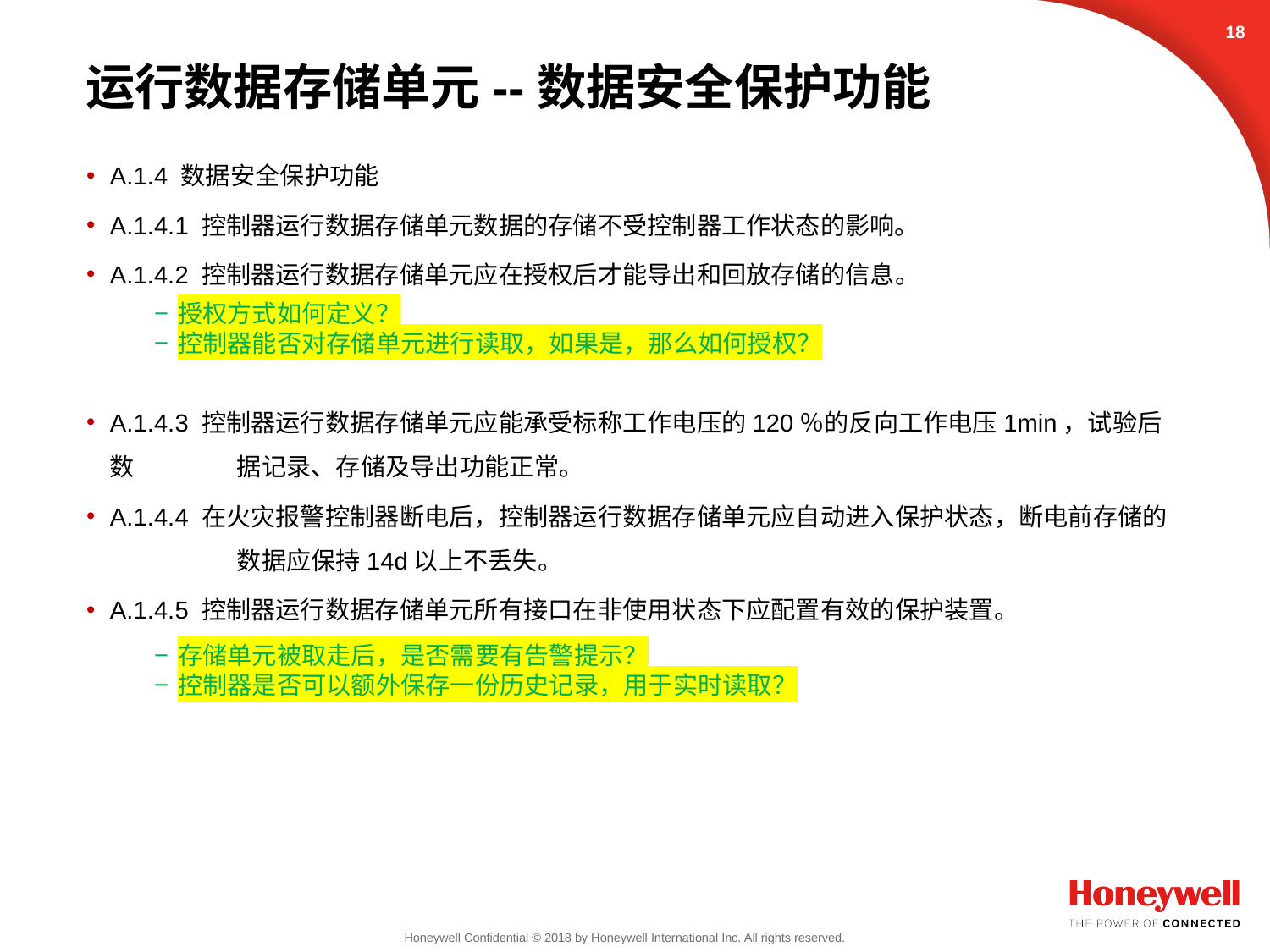

18
# 运行数据存储单元--数据安全保护功能
A.1.4 数据安全保护功能
A.1.4.1 控制器运行数据存储单元数据的存储不受控制器工作状态的影响。
A.1.4.2 控制器运行数据存储单元应在授权后才能导出和回放存储的信息。

A.1.4.3 控制器运行数据存储单元应能承受标称工作电压的120％的反向工作电压1min，试验后数	据记录、存储及导出功能正常。
A.1.4.4 在火灾报警控制器断电后，控制器运行数据存储单元应自动进入保护状态，断电前存储的	数据应保持14d以上不丢失。
A.1.4.5 控制器运行数据存储单元所有接口在非使用状态下应配置有效的保护装置。
授权方式如何定义？
控制器能否对存储单元进行读取，如果是，那么如何授权？
存储单元被取走后，是否需要有告警提示？
控制器是否可以额外保存一份历史记录，用于实时读取？